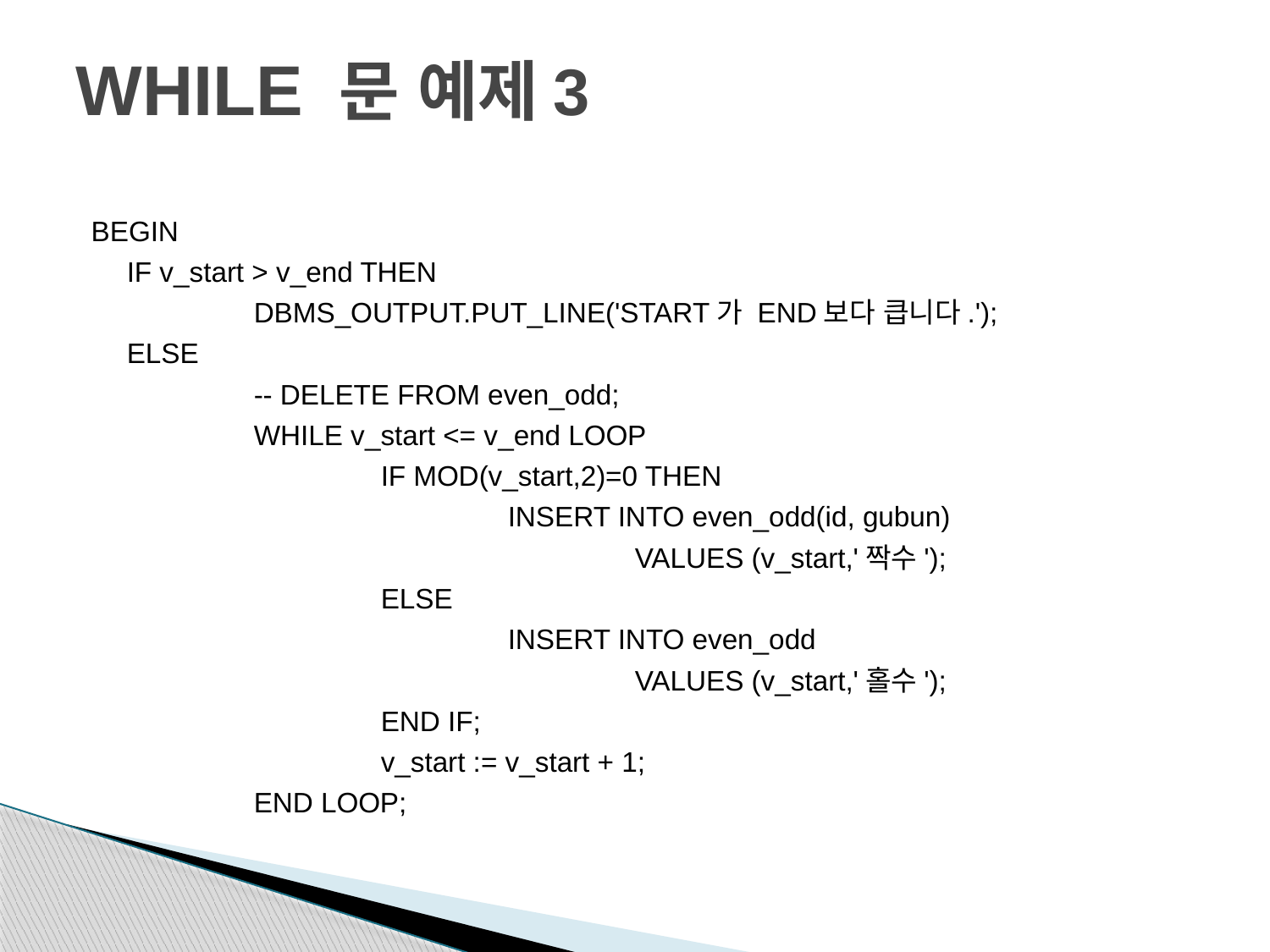

# WHILE 문 예제3

BEGIN
	IF v_start > v_end THEN
		DBMS_OUTPUT.PUT_LINE('START가 END보다 큽니다.');
	ELSE
		-- DELETE FROM even_odd;
		WHILE v_start <= v_end LOOP
			IF MOD(v_start,2)=0 THEN
				INSERT INTO even_odd(id, gubun)
					VALUES (v_start,'짝수');
			ELSE
				INSERT INTO even_odd
					VALUES (v_start,'홀수');
			END IF;
			v_start := v_start + 1;
		END LOOP;